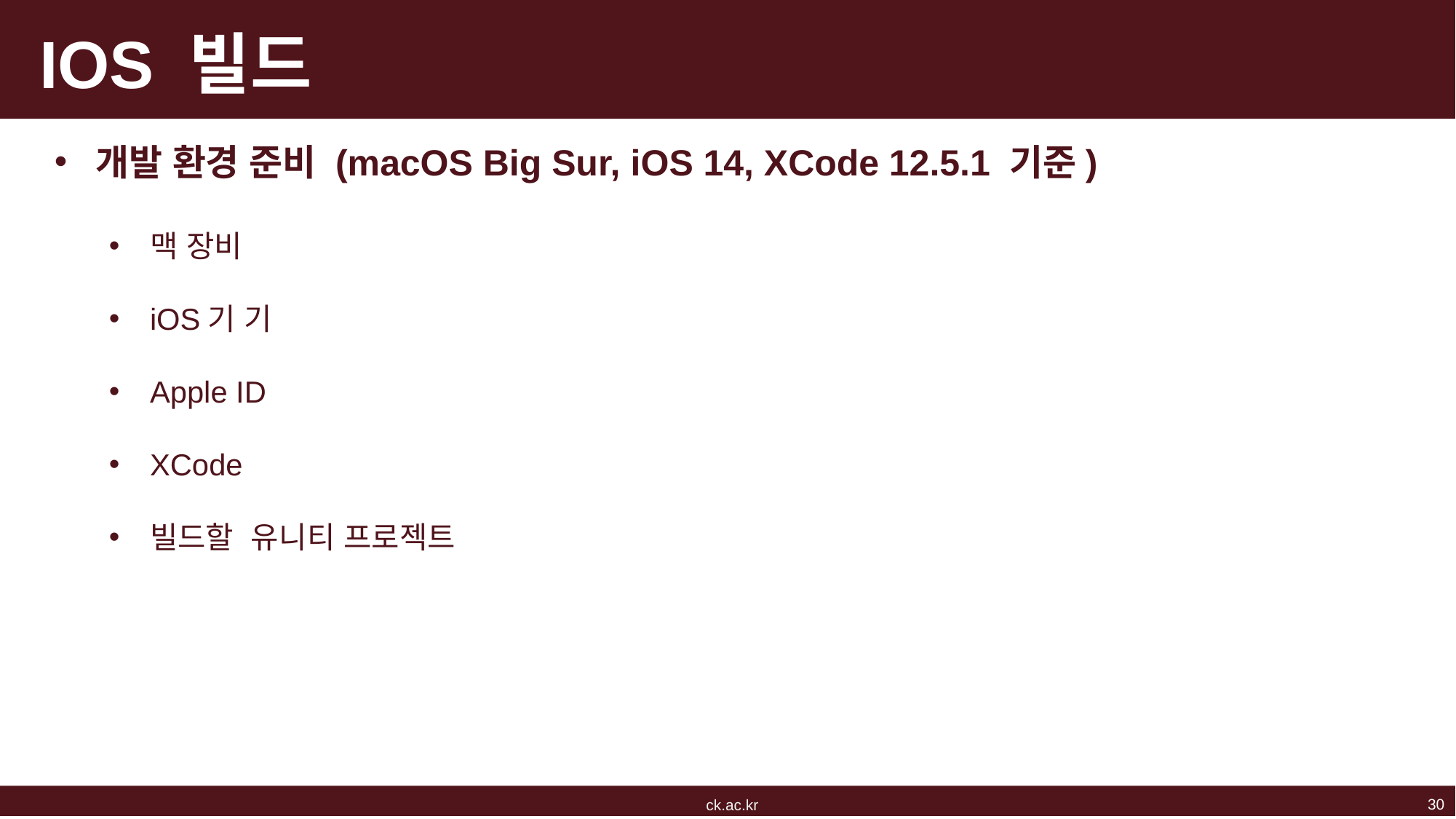

# IOS 빌드
개발 환경 준비 (macOS Big Sur, iOS 14, XCode 12.5.1 기준)

맥 장비

iOS기 기

Apple ID

XCode

빌드할  유니티 프로젝트
30
ck.ac.kr